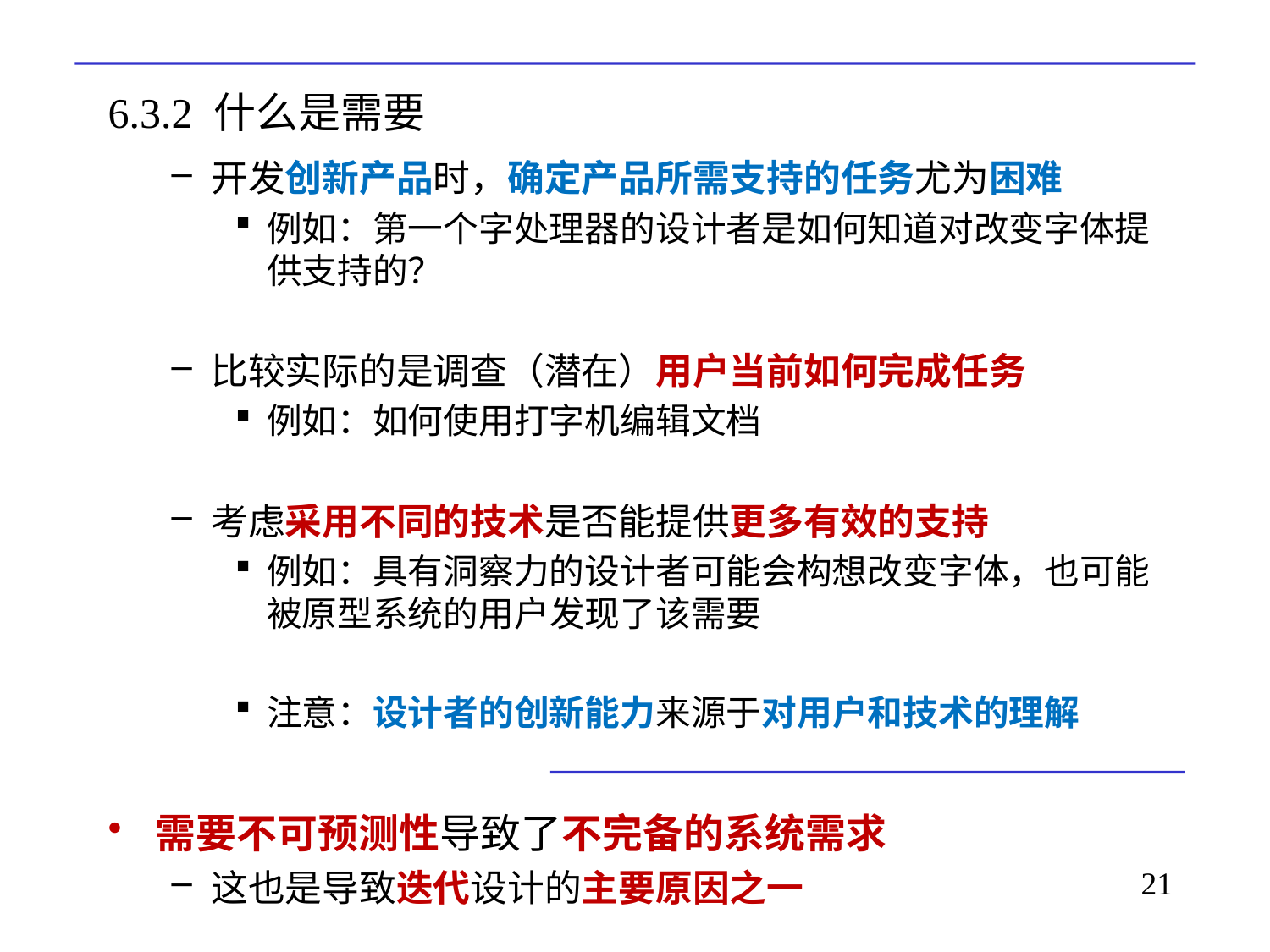

# 6.3.2 什么是需要
开发创新产品时，确定产品所需支持的任务尤为困难
例如：第一个字处理器的设计者是如何知道对改变字体提供支持的？

比较实际的是调查（潜在）用户当前如何完成任务
例如：如何使用打字机编辑文档

考虑采用不同的技术是否能提供更多有效的支持
例如：具有洞察力的设计者可能会构想改变字体，也可能被原型系统的用户发现了该需要

注意：设计者的创新能力来源于对用户和技术的理解

需要不可预测性导致了不完备的系统需求
这也是导致迭代设计的主要原因之一

21